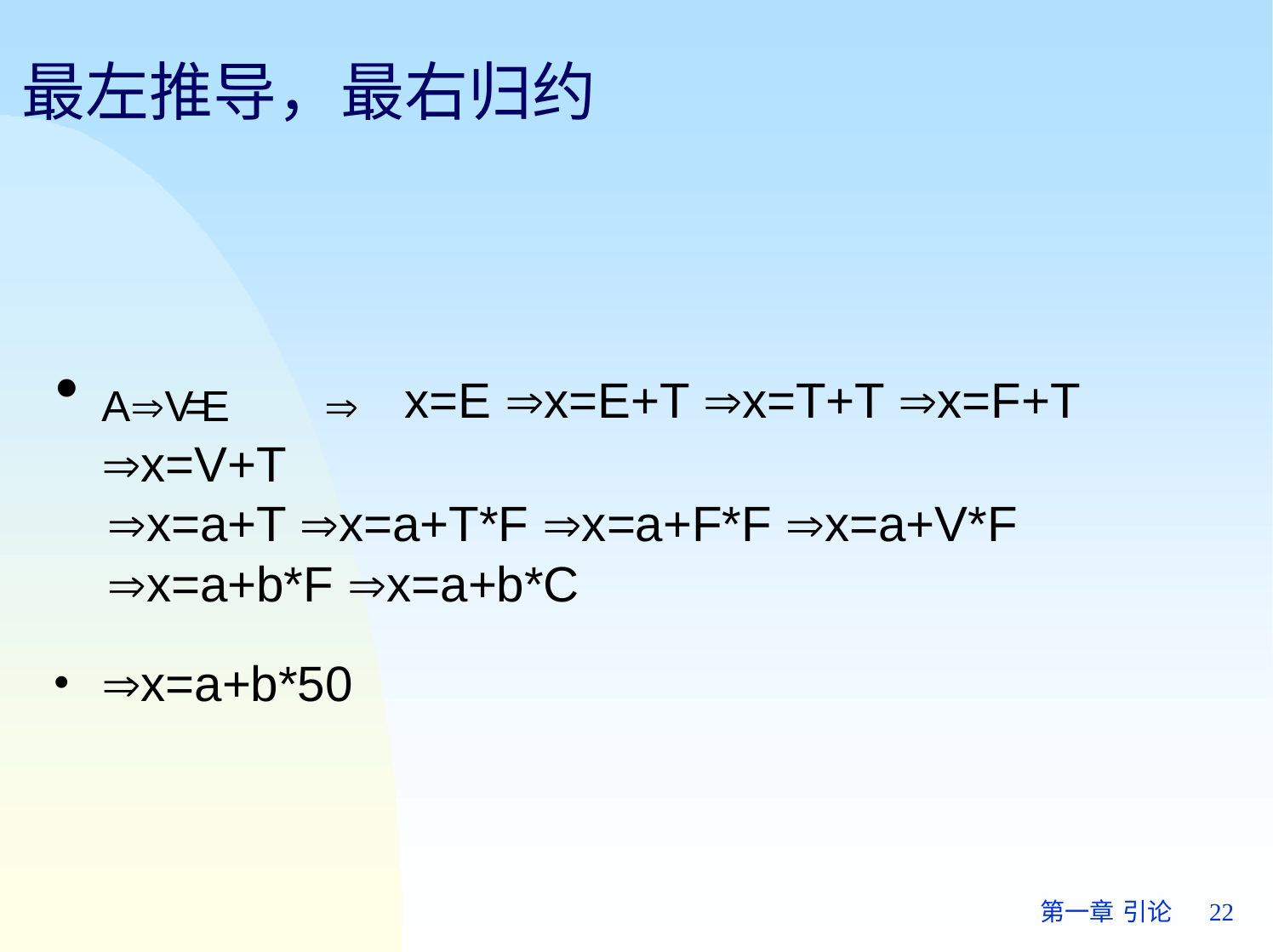

# 最左推导，最右归约
A⇒V=E	⇒	x=E ⇒x=E+T ⇒x=T+T ⇒x=F+T ⇒x=V+T
⇒x=a+T ⇒x=a+T*F ⇒x=a+F*F ⇒x=a+V*F
⇒x=a+b*F ⇒x=a+b*C
⇒x=a+b*50

第一章 引论	22